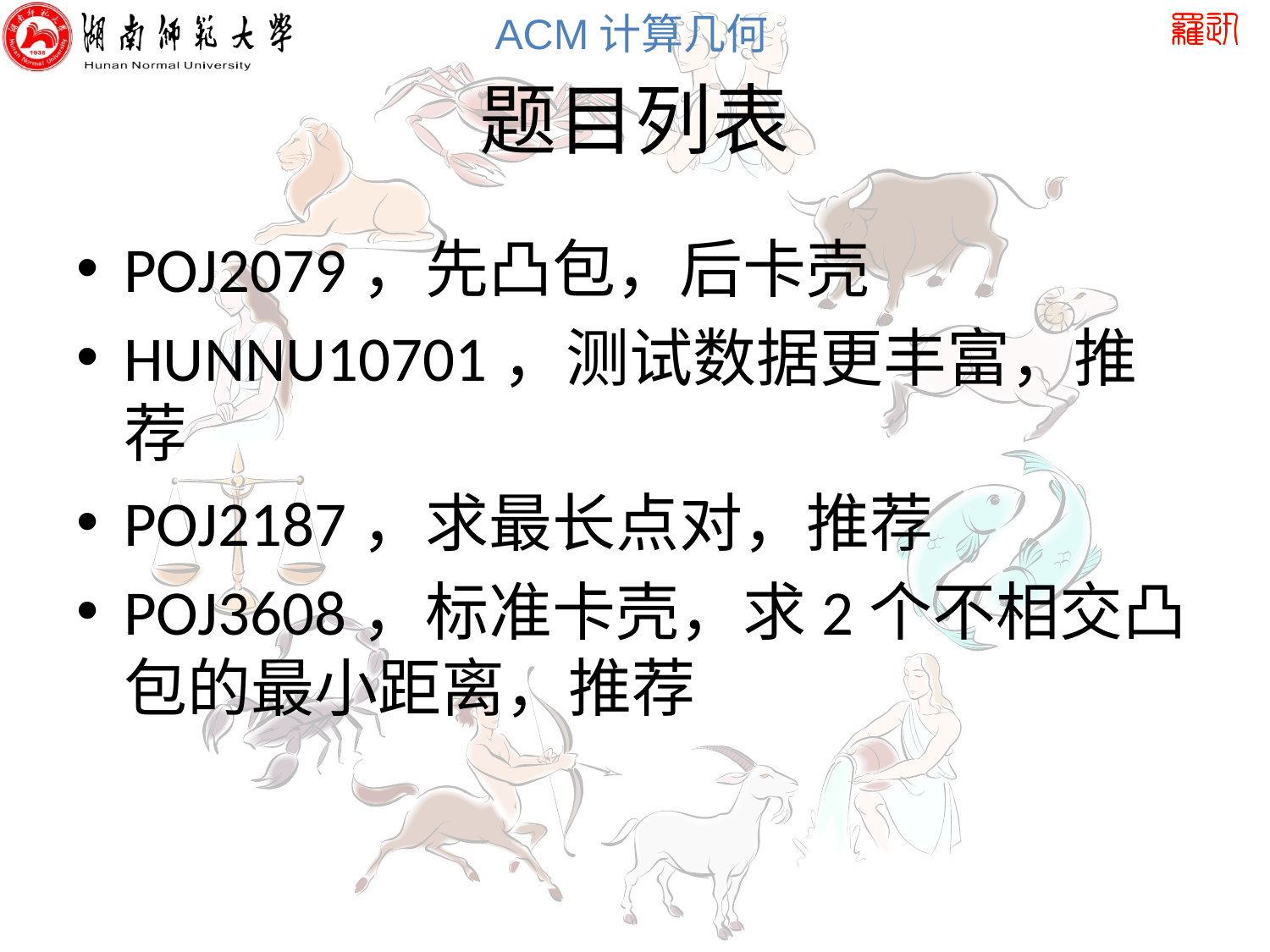

# 题目列表
POJ2079，先凸包，后卡壳
HUNNU10701，测试数据更丰富，推荐
POJ2187，求最长点对，推荐
POJ3608，标准卡壳，求2个不相交凸包的最小距离，推荐